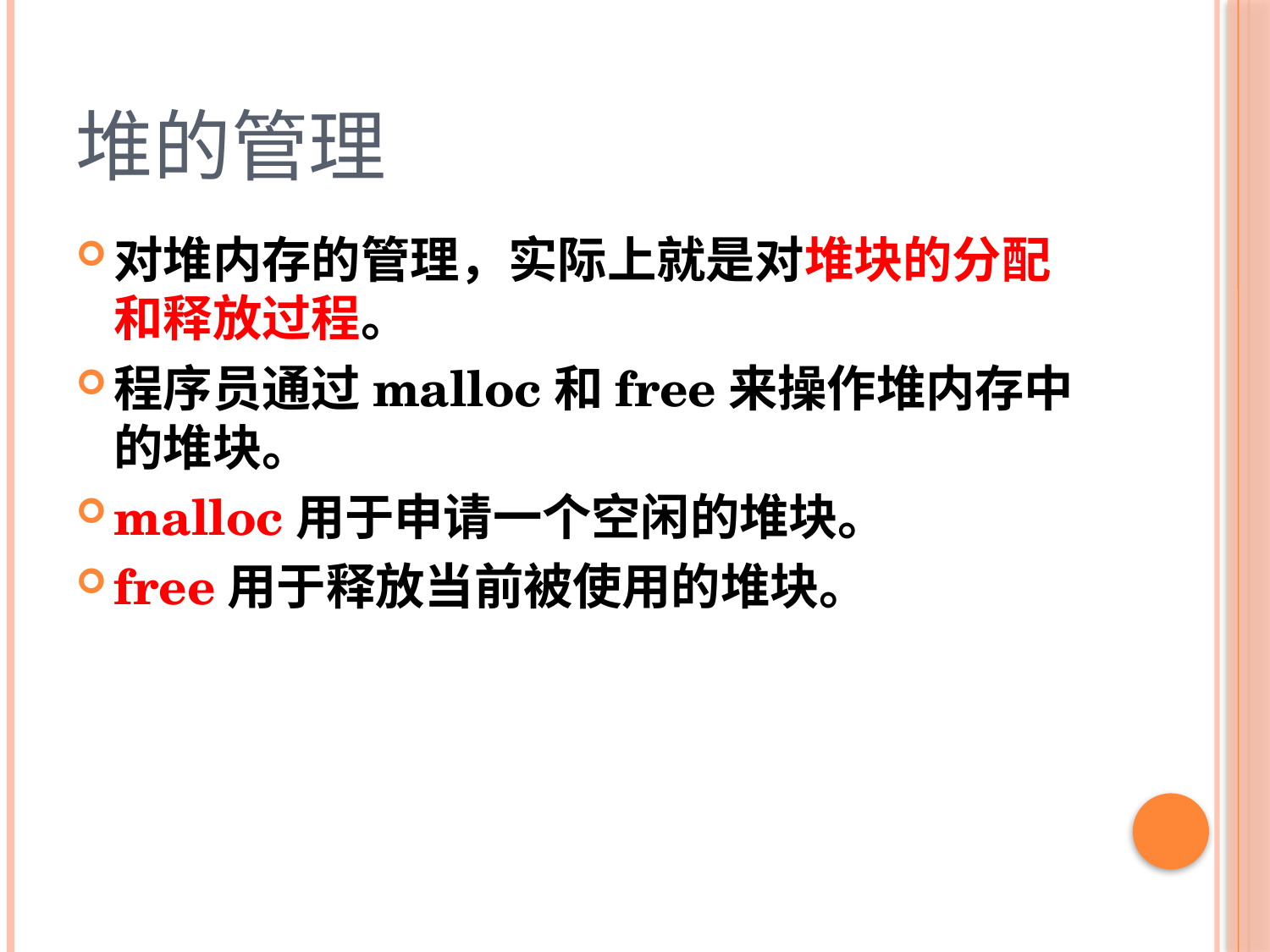

# 堆的管理
对堆内存的管理，实际上就是对堆块的分配和释放过程。
程序员通过malloc和free来操作堆内存中的堆块。
malloc用于申请一个空闲的堆块。
free用于释放当前被使用的堆块。